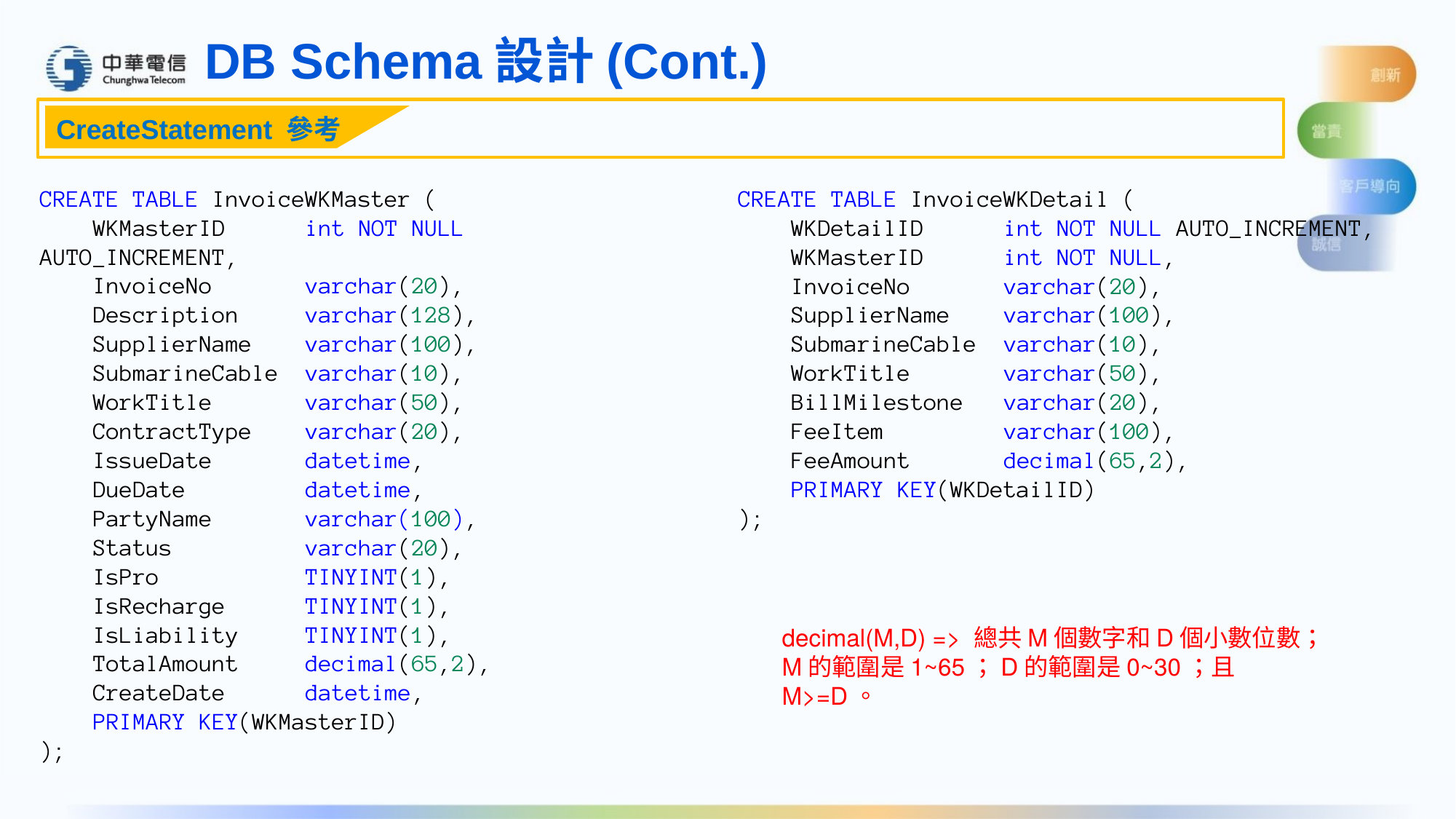

DB Schema設計(Cont.)

CreateStatement 參考
CREATE TABLE InvoiceWKMaster (
    WKMasterID      int NOT NULL AUTO_INCREMENT,
    InvoiceNo       varchar(20),
    Description     varchar(128),
    SupplierName    varchar(100),
    SubmarineCable  varchar(10),
    WorkTitle       varchar(50),
    ContractType    varchar(20),
    IssueDate       datetime,
    DueDate         datetime,
    PartyName       varchar(100),
    Status          varchar(20),
    IsPro           TINYINT(1),
    IsRecharge      TINYINT(1),
    IsLiability     TINYINT(1),
    TotalAmount     decimal(65,2),
    CreateDate      datetime,
    PRIMARY KEY(WKMasterID)
);

CREATE TABLE InvoiceWKDetail (
    WKDetailID      int NOT NULL AUTO_INCREMENT,
    WKMasterID      int NOT NULL,
    InvoiceNo       varchar(20),
    SupplierName    varchar(100),
    SubmarineCable  varchar(10),
    WorkTitle       varchar(50),
    BillMilestone   varchar(20),
    FeeItem         varchar(100),
    FeeAmount       decimal(65,2),
    PRIMARY KEY(WKDetailID)
);

decimal(M,D) => 總共M個數字和D個小數位數；
M的範圍是1~65；D的範圍是0~30；且M>=D。